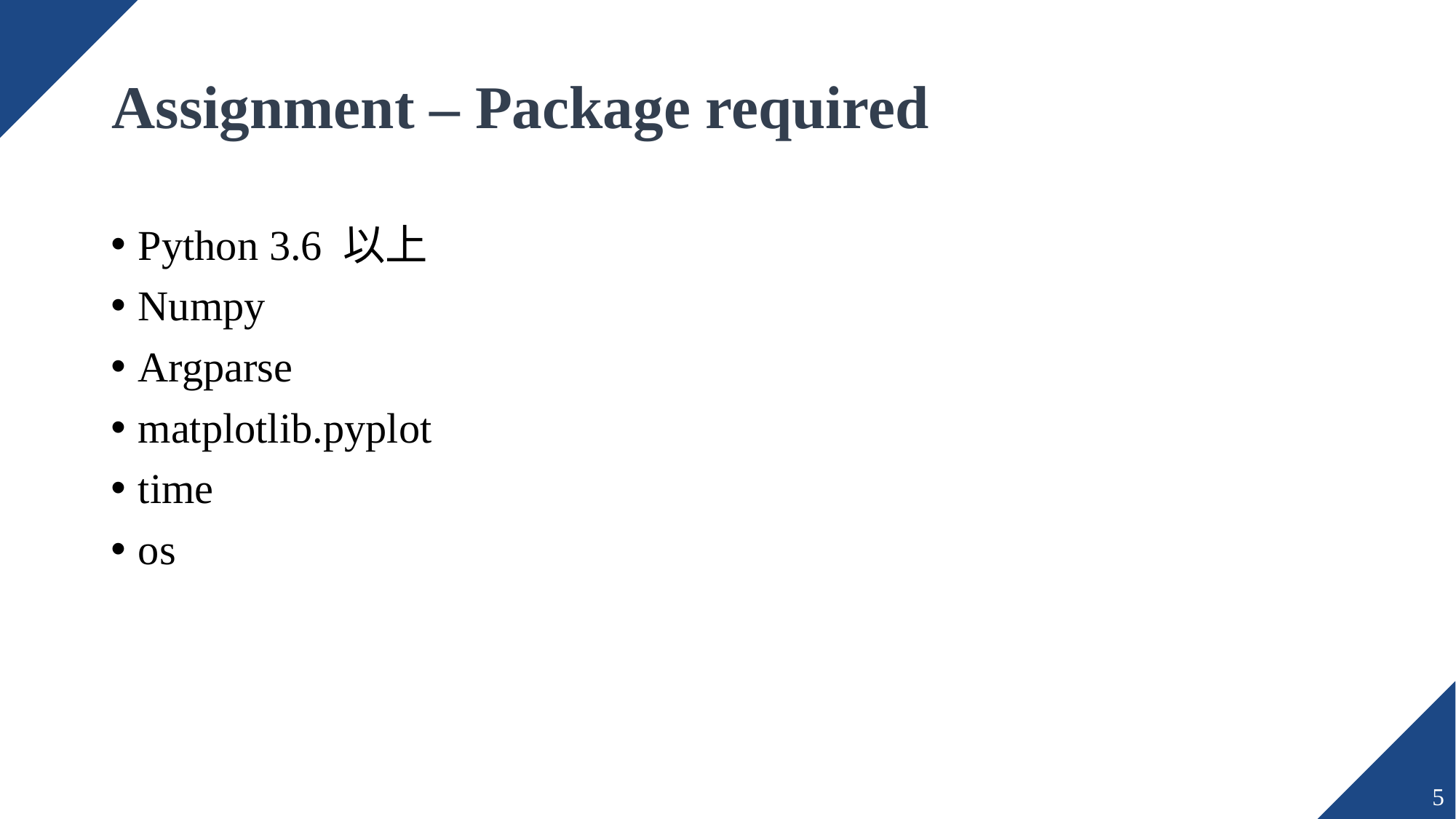

# Assignment – Package required
Python 3.6 以上
Numpy
Argparse
matplotlib.pyplot
time
os

5